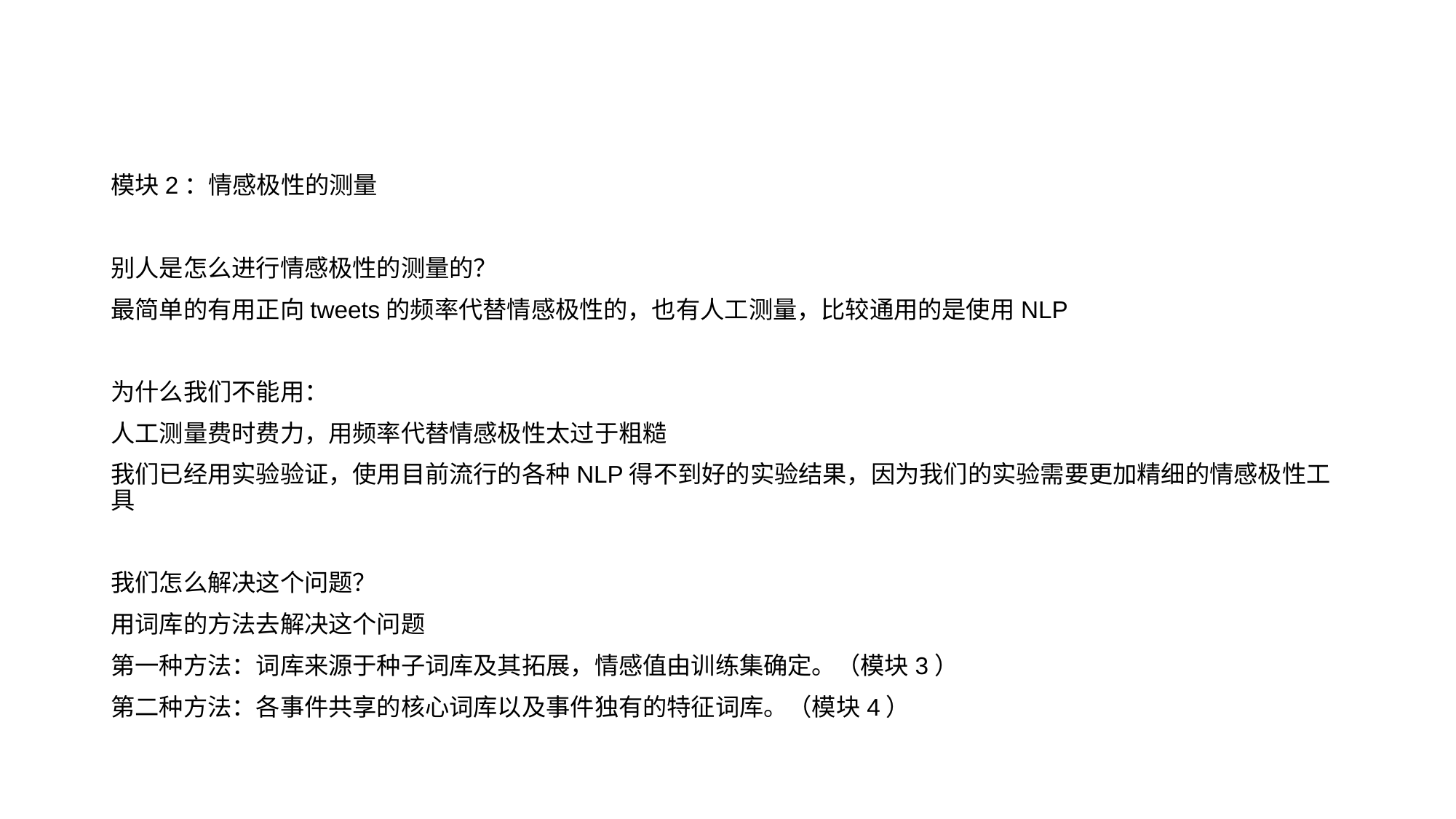

模块2：情感极性的测量

别人是怎么进行情感极性的测量的？
最简单的有用正向tweets的频率代替情感极性的，也有人工测量，比较通用的是使用NLP

为什么我们不能用：
人工测量费时费力，用频率代替情感极性太过于粗糙
我们已经用实验验证，使用目前流行的各种NLP得不到好的实验结果，因为我们的实验需要更加精细的情感极性工具

我们怎么解决这个问题？
用词库的方法去解决这个问题
第一种方法：词库来源于种子词库及其拓展，情感值由训练集确定。（模块3）
第二种方法：各事件共享的核心词库以及事件独有的特征词库。（模块4）